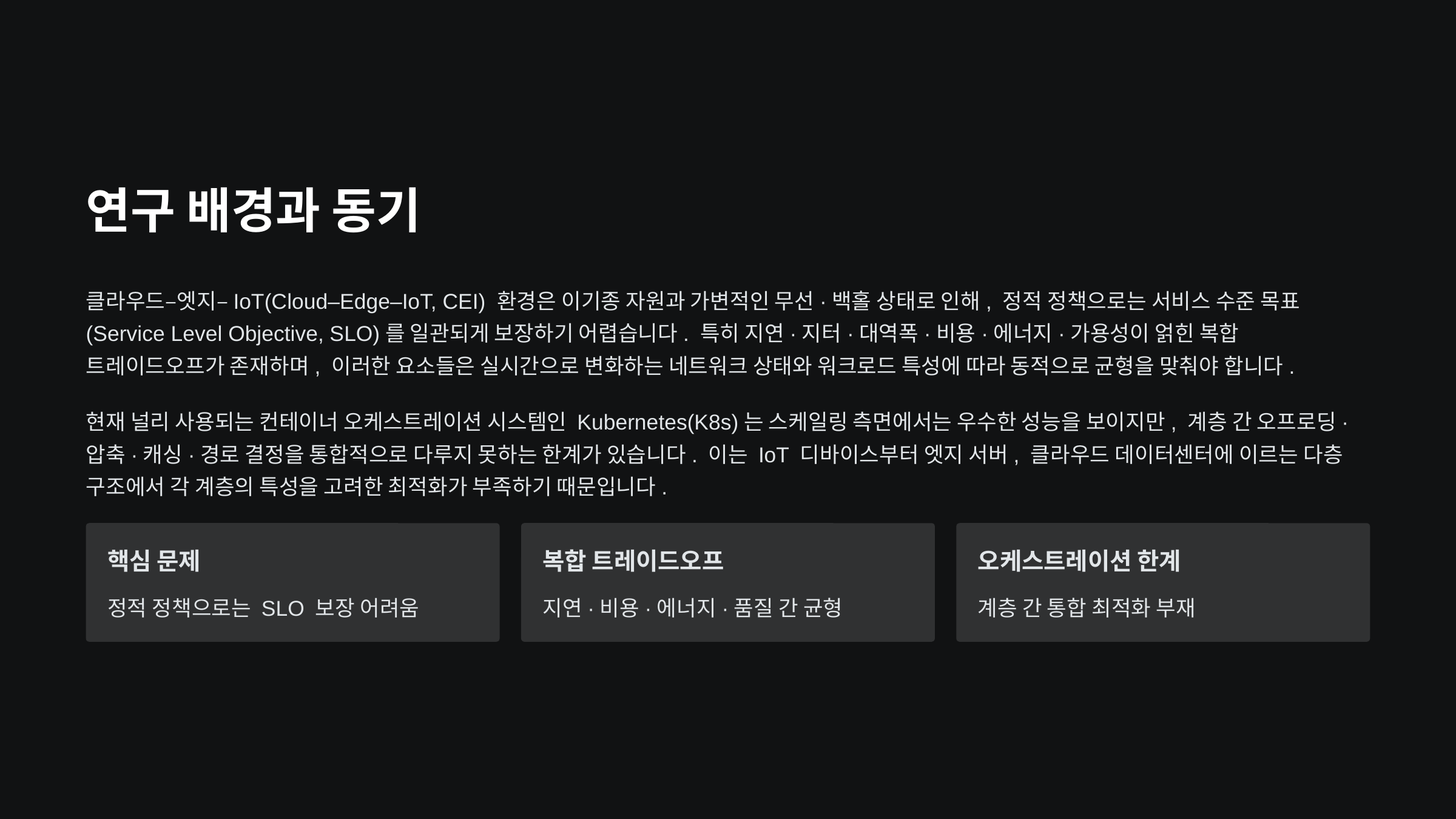

연구 배경과 동기
클라우드–엣지–IoT(Cloud–Edge–IoT, CEI) 환경은 이기종 자원과 가변적인 무선·백홀 상태로 인해, 정적 정책으로는 서비스 수준 목표(Service Level Objective, SLO)를 일관되게 보장하기 어렵습니다. 특히 지연·지터·대역폭·비용·에너지·가용성이 얽힌 복합 트레이드오프가 존재하며, 이러한 요소들은 실시간으로 변화하는 네트워크 상태와 워크로드 특성에 따라 동적으로 균형을 맞춰야 합니다.
현재 널리 사용되는 컨테이너 오케스트레이션 시스템인 Kubernetes(K8s)는 스케일링 측면에서는 우수한 성능을 보이지만, 계층 간 오프로딩·압축·캐싱·경로 결정을 통합적으로 다루지 못하는 한계가 있습니다. 이는 IoT 디바이스부터 엣지 서버, 클라우드 데이터센터에 이르는 다층 구조에서 각 계층의 특성을 고려한 최적화가 부족하기 때문입니다.

핵심 문제
복합 트레이드오프
오케스트레이션 한계
정적 정책으로는 SLO 보장 어려움
지연·비용·에너지·품질 간 균형
계층 간 통합 최적화 부재